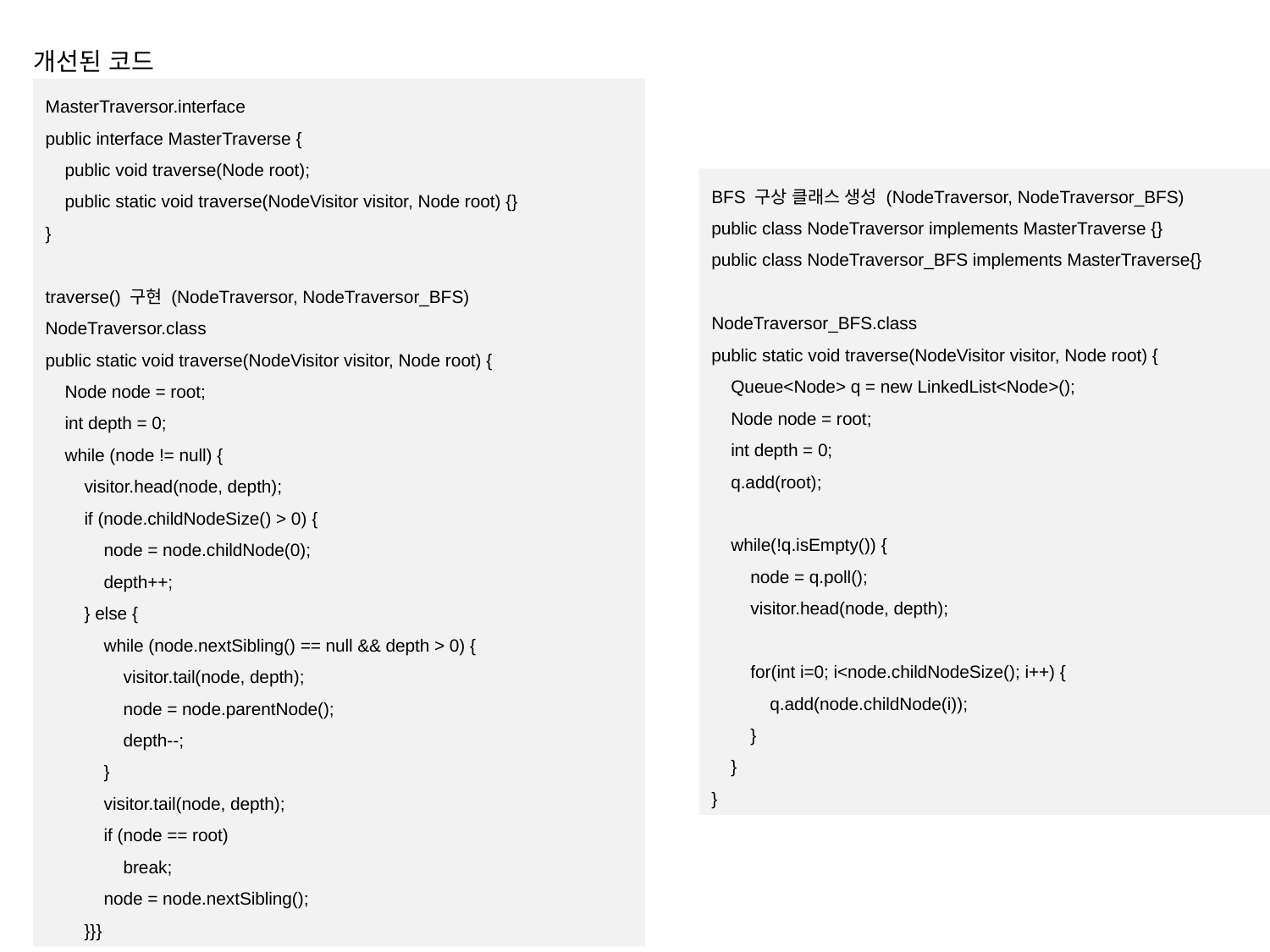

개선된 코드
MasterTraversor.interface
public interface MasterTraverse {
    public void traverse(Node root);
    public static void traverse(NodeVisitor visitor, Node root) {}
}

traverse() 구현 (NodeTraversor, NodeTraversor_BFS)
NodeTraversor.class
public static void traverse(NodeVisitor visitor, Node root) {
    Node node = root;
    int depth = 0;
    while (node != null) {
        visitor.head(node, depth);
        if (node.childNodeSize() > 0) {
            node = node.childNode(0);
            depth++;
        } else {
            while (node.nextSibling() == null && depth > 0) {
                visitor.tail(node, depth);
                node = node.parentNode();
                depth--;
            }
            visitor.tail(node, depth);
            if (node == root)
                break;
            node = node.nextSibling();
        }}}
BFS 구상 클래스 생성 (NodeTraversor, NodeTraversor_BFS)
public class NodeTraversor implements MasterTraverse {}
public class NodeTraversor_BFS implements MasterTraverse{}

NodeTraversor_BFS.class
public static void traverse(NodeVisitor visitor, Node root) {
    Queue<Node> q = new LinkedList<Node>();
    Node node = root;
    int depth = 0;
    q.add(root);

    while(!q.isEmpty()) {
        node = q.poll();
        visitor.head(node, depth);

        for(int i=0; i<node.childNodeSize(); i++) {
            q.add(node.childNode(i));
        }
    }
}